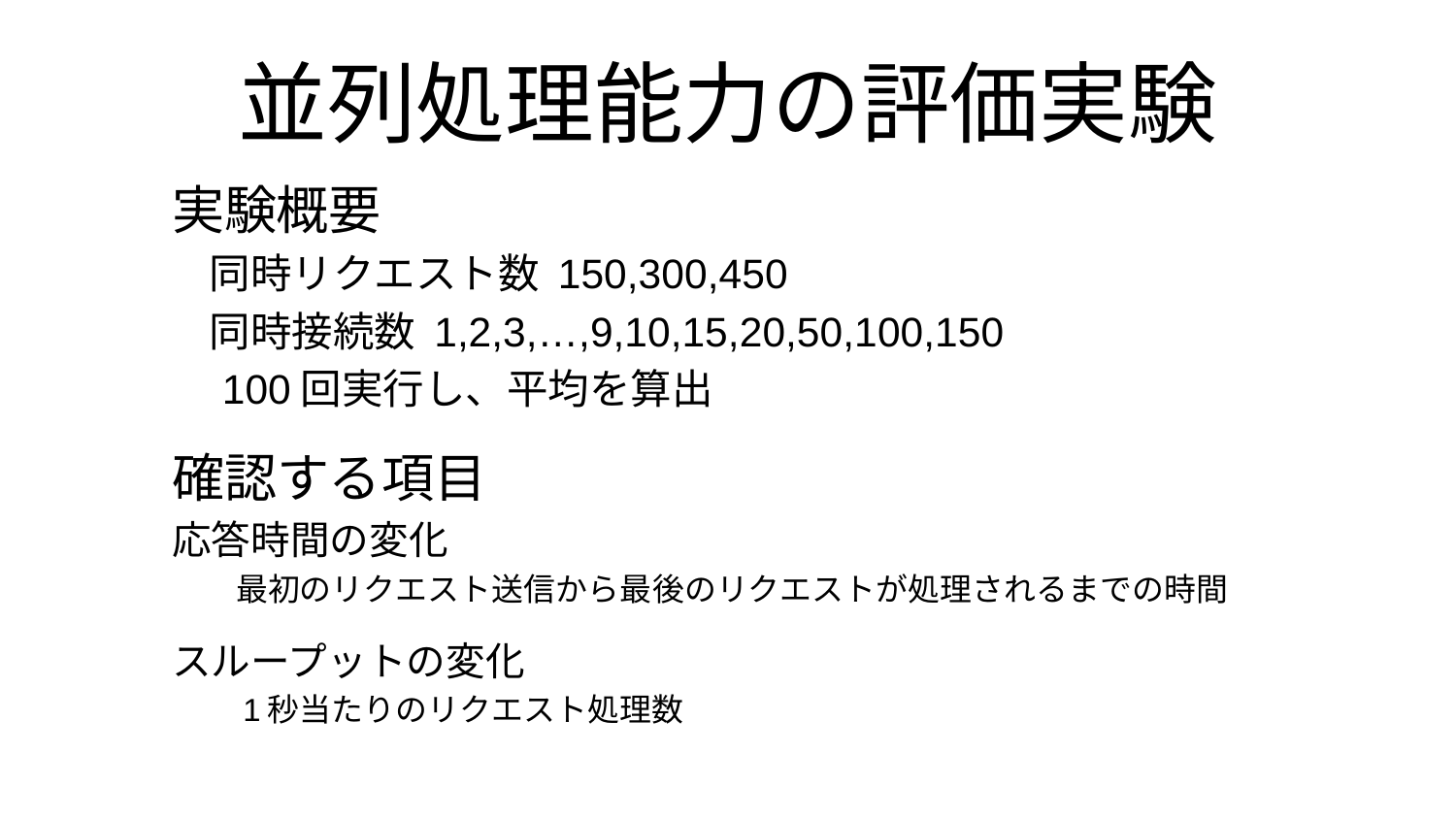

# 並列処理能力の評価実験
実験概要
　同時リクエスト数 150,300,450
　同時接続数 1,2,3,…,9,10,15,20,50,100,150
　100回実行し、平均を算出

確認する項目
応答時間の変化
　　最初のリクエスト送信から最後のリクエストが処理されるまでの時間

スループットの変化
　　1秒当たりのリクエスト処理数